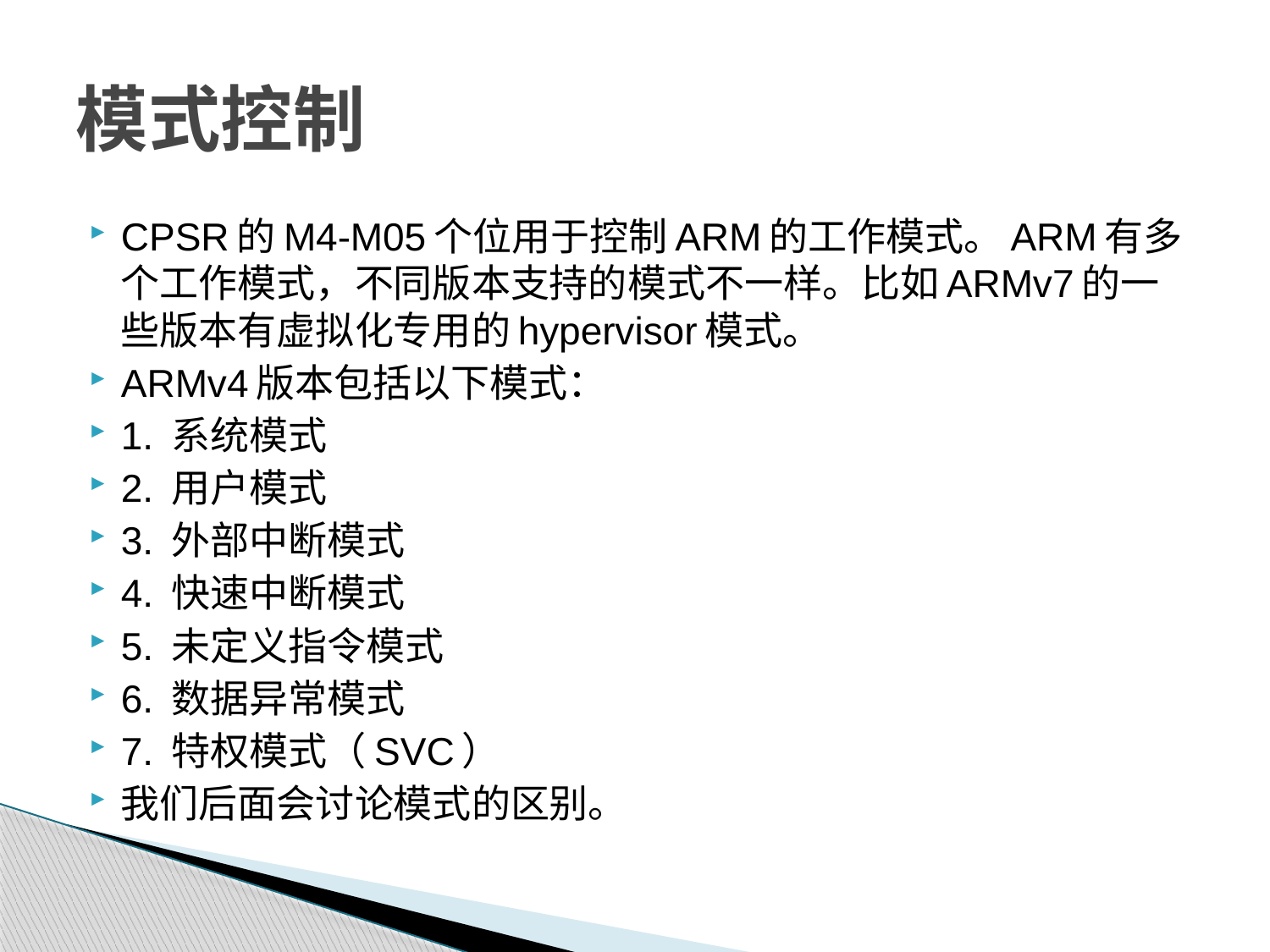

# 模式控制
CPSR的M4-M05个位用于控制ARM的工作模式。ARM有多个工作模式，不同版本支持的模式不一样。比如ARMv7的一些版本有虚拟化专用的hypervisor模式。
ARMv4版本包括以下模式：
1. 系统模式
2. 用户模式
3. 外部中断模式
4. 快速中断模式
5. 未定义指令模式
6. 数据异常模式
7. 特权模式（SVC）
我们后面会讨论模式的区别。